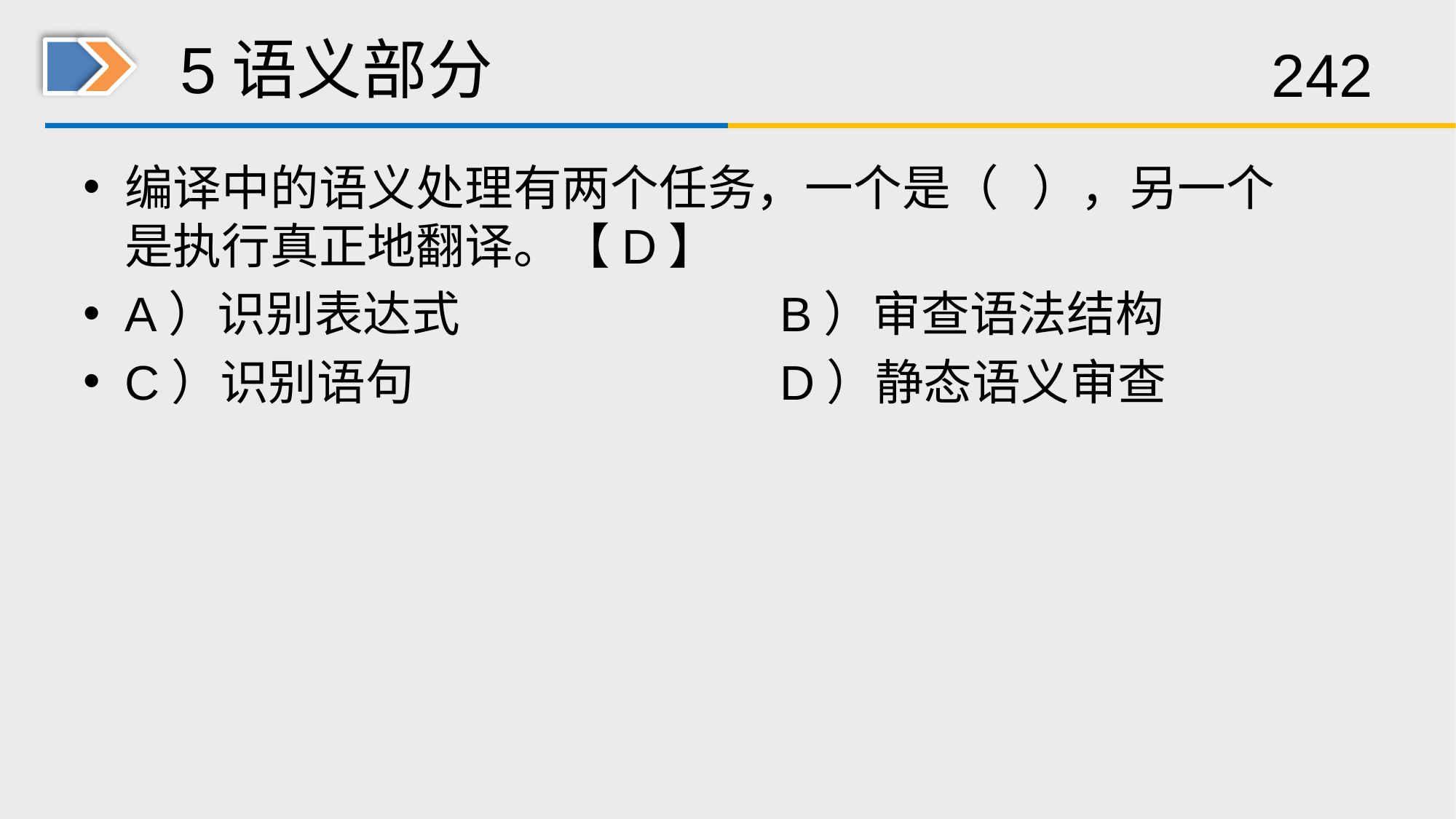

# 5语义部分
242
编译中的语义处理有两个任务，一个是（   ），另一个是执行真正地翻译。【D】
A）识别表达式			B）审查语法结构
C）识别语句				D）静态语义审查